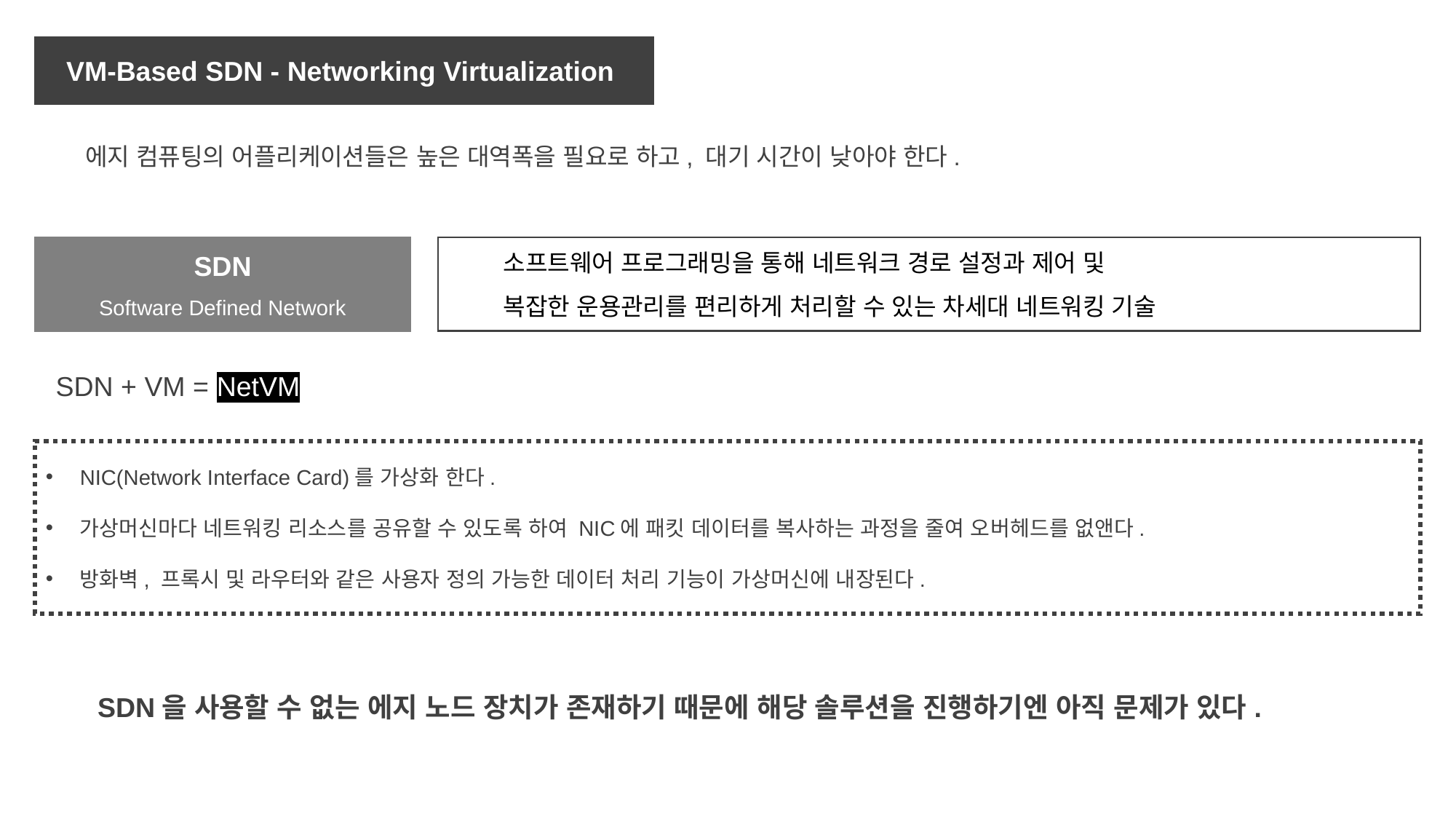

VM-Based SDN - Networking Virtualization
에지 컴퓨팅의 어플리케이션들은 높은 대역폭을 필요로 하고, 대기 시간이 낮아야 한다.
SDN
Software Defined Network
소프트웨어 프로그래밍을 통해 네트워크 경로 설정과 제어 및
복잡한 운용관리를 편리하게 처리할 수 있는 차세대 네트워킹 기술
SDN + VM = NetVM
NIC(Network Interface Card)를 가상화 한다.

가상머신마다 네트워킹 리소스를 공유할 수 있도록 하여 NIC에 패킷 데이터를 복사하는 과정을 줄여 오버헤드를 없앤다.

방화벽, 프록시 및 라우터와 같은 사용자 정의 가능한 데이터 처리 기능이 가상머신에 내장된다.
SDN을 사용할 수 없는 에지 노드 장치가 존재하기 때문에 해당 솔루션을 진행하기엔 아직 문제가 있다.